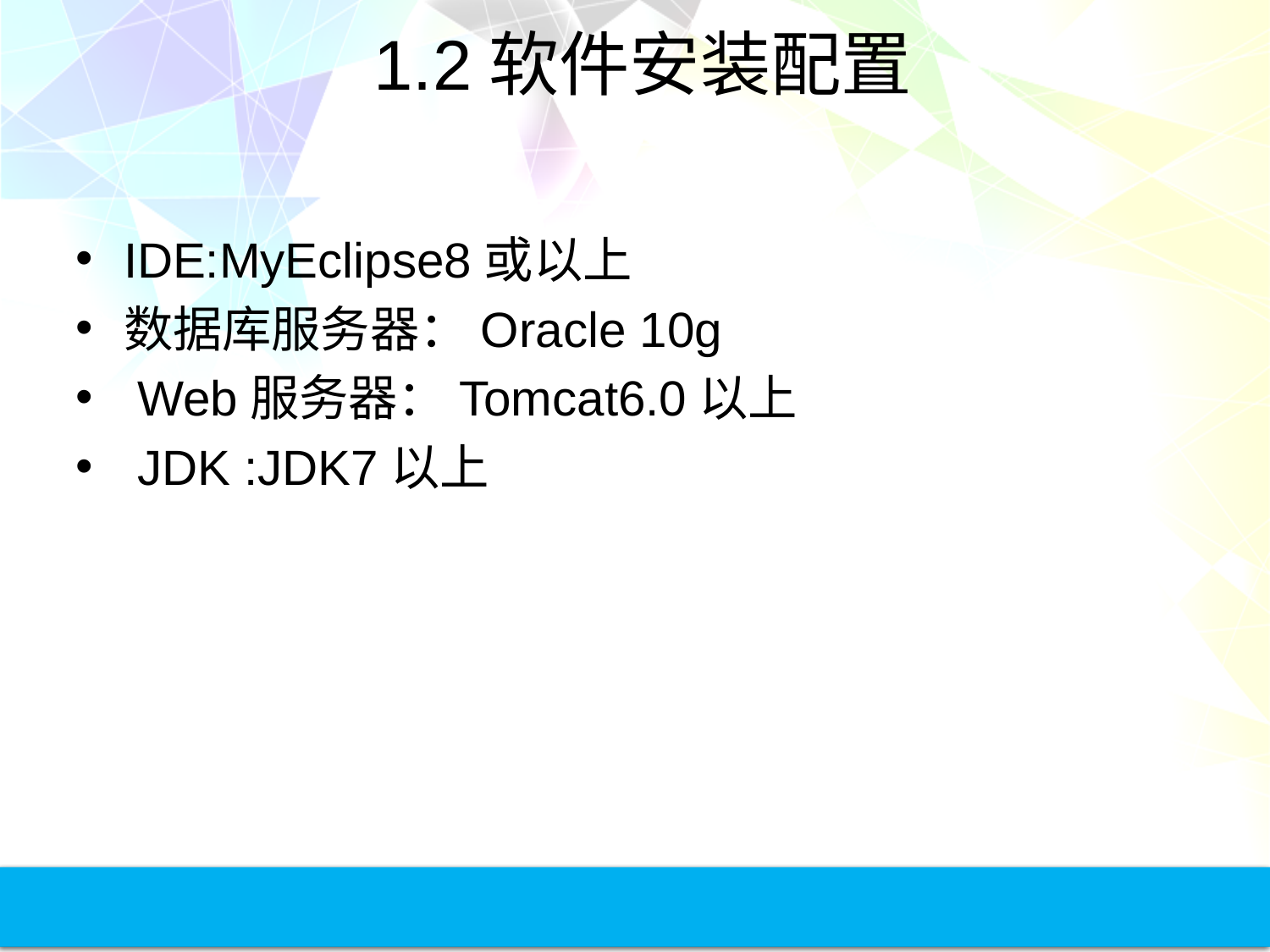

# 1.2软件安装配置
IDE:MyEclipse8或以上
数据库服务器：Oracle 10g
 Web服务器：Tomcat6.0以上
 JDK :JDK7以上